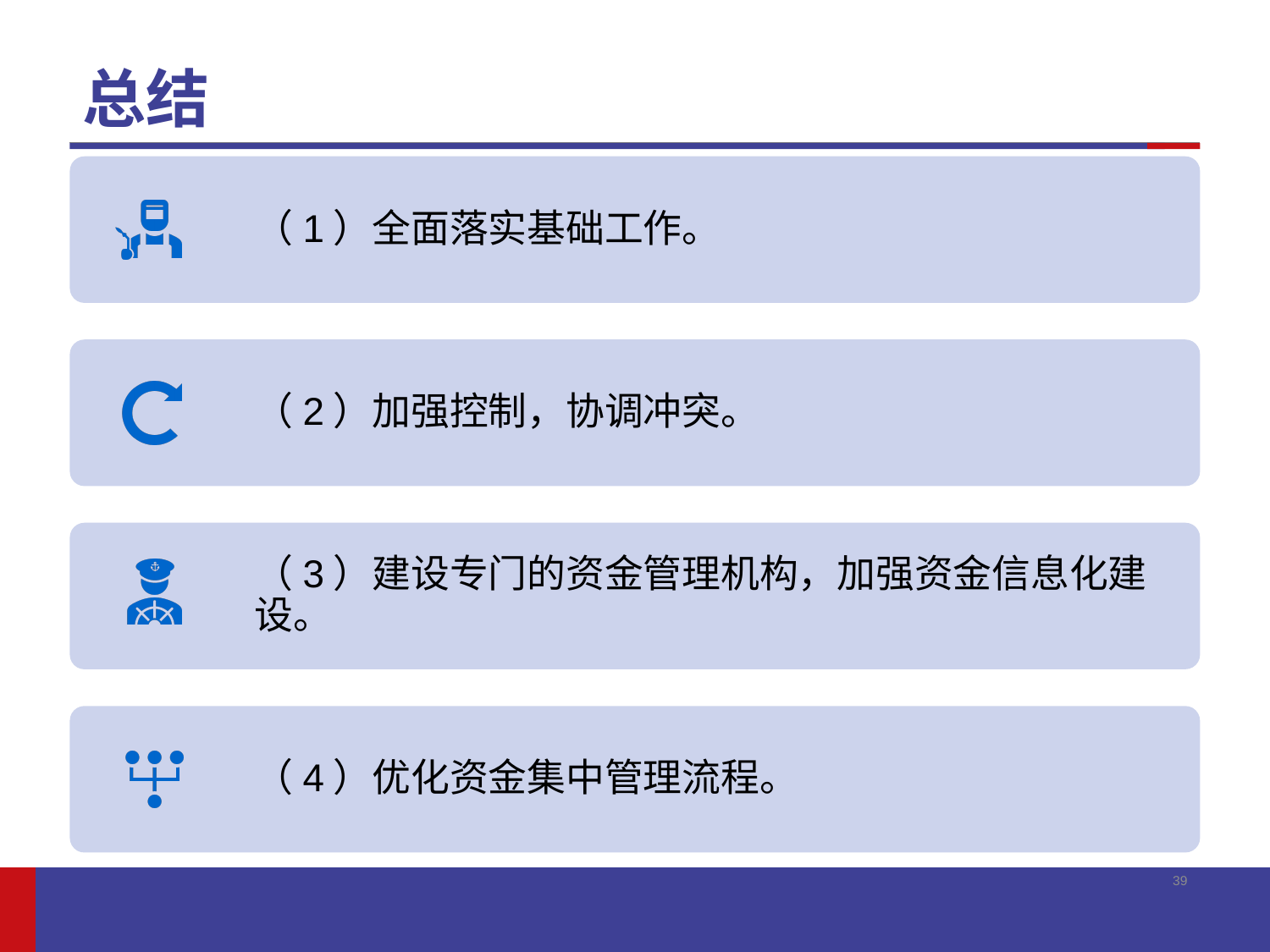

# 总结
（1）全面落实基础工作。
（2）加强控制，协调冲突。
（3）建设专门的资金管理机构，加强资金信息化建设。
（4）优化资金集中管理流程。
39